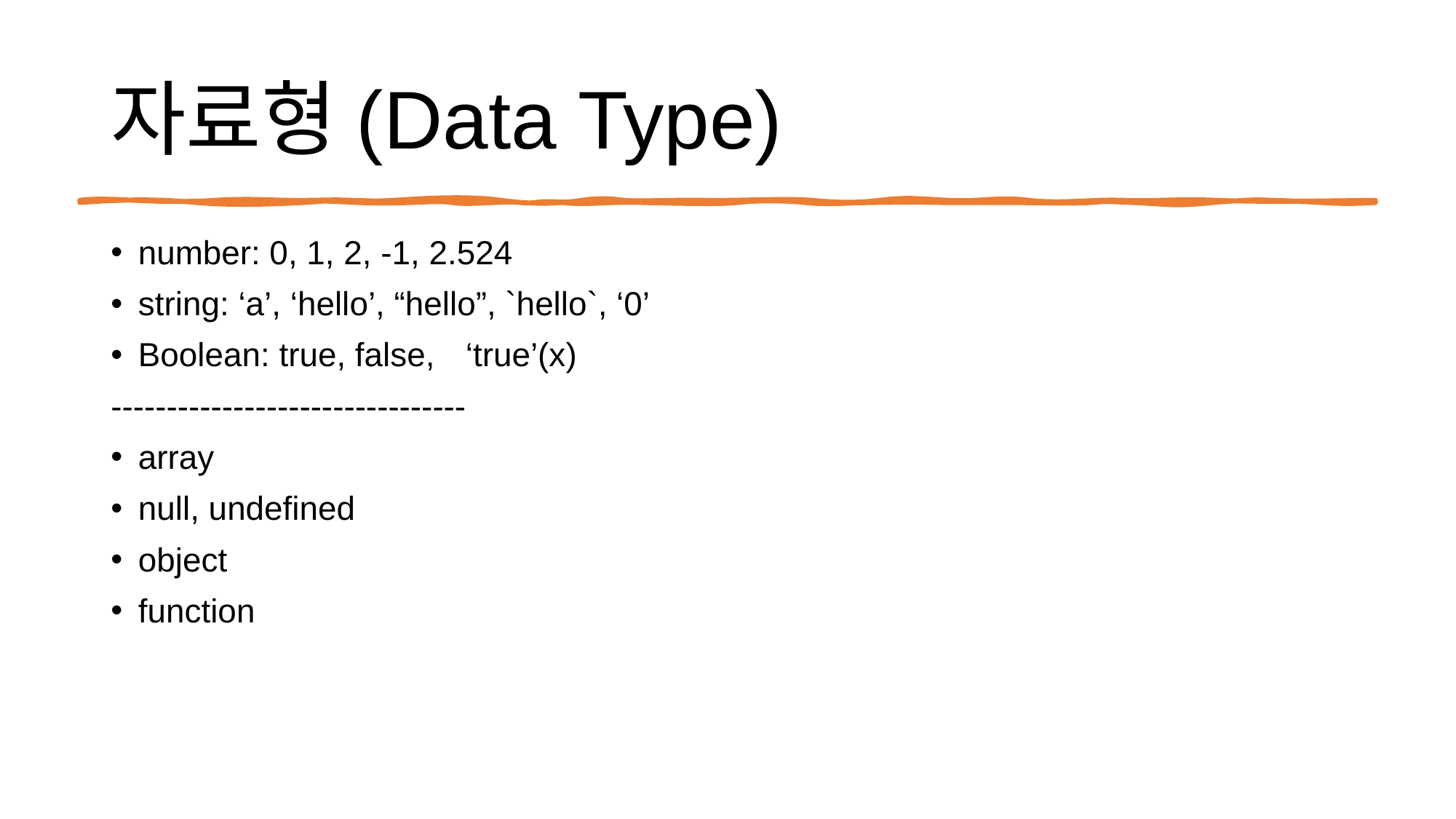

# 자료형(Data Type)

number: 0, 1, 2, -1, 2.524
string: ‘a’, ‘hello’, “hello”, `hello`, ‘0’
Boolean: true, false,	‘true’(x)
--------------------------------
array
null, undefined
object
function